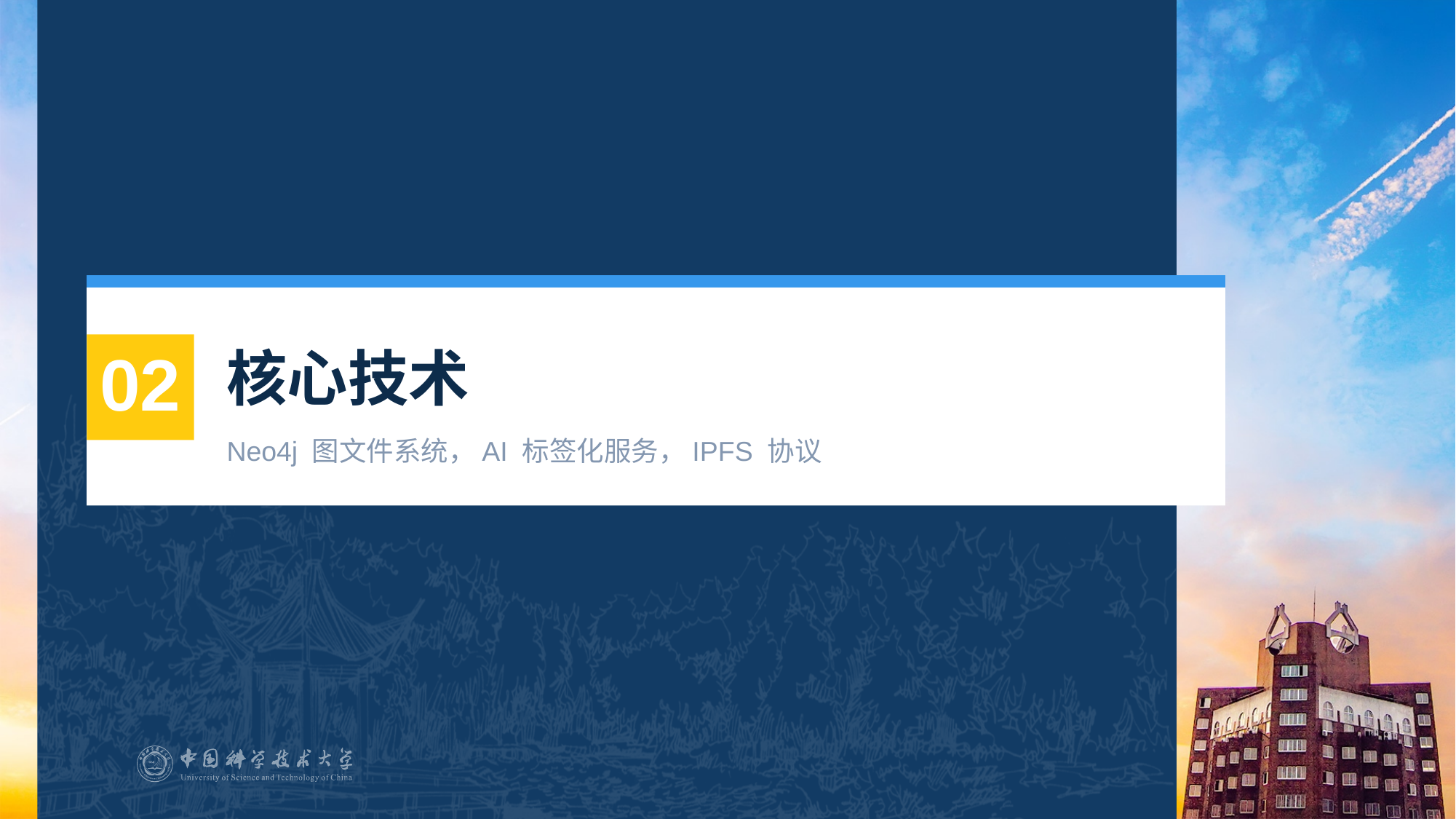

# 核心技术
02
Neo4j 图文件系统，AI 标签化服务，IPFS 协议